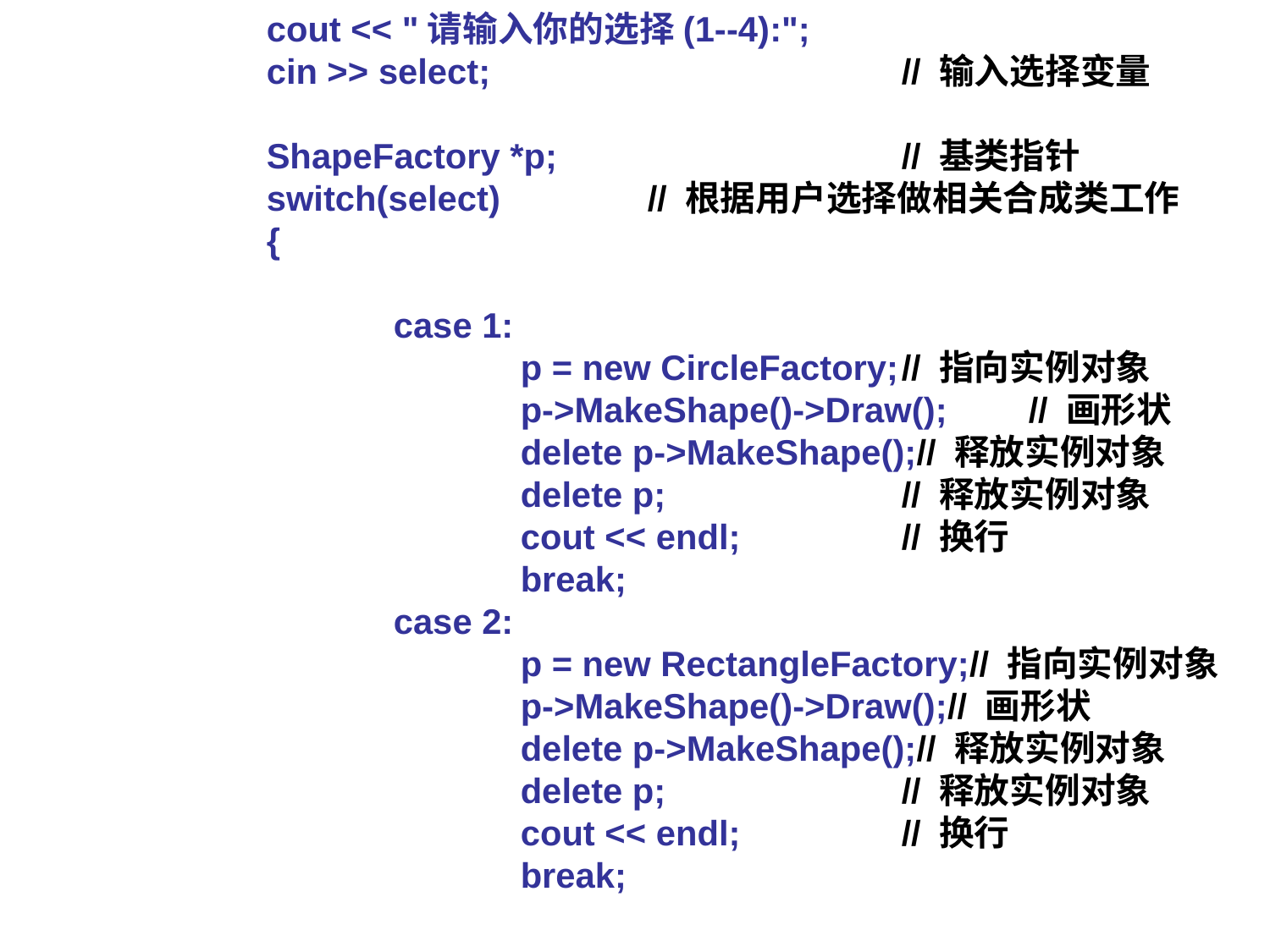

cout << "请输入你的选择(1--4):";
		cin >> select;				// 输入选择变量

		ShapeFactory *p;			// 基类指针
		switch(select)		// 根据用户选择做相关合成类工作
		{
			case 1:
				p = new CircleFactory;	// 指向实例对象
				p->MakeShape()->Draw();	// 画形状
				delete p->MakeShape();// 释放实例对象
				delete p;		// 释放实例对象
				cout << endl;		// 换行
				break;
			case 2:
				p = new RectangleFactory;// 指向实例对象
				p->MakeShape()->Draw();// 画形状
				delete p->MakeShape();// 释放实例对象
				delete p;		// 释放实例对象
				cout << endl;		// 换行
				break;